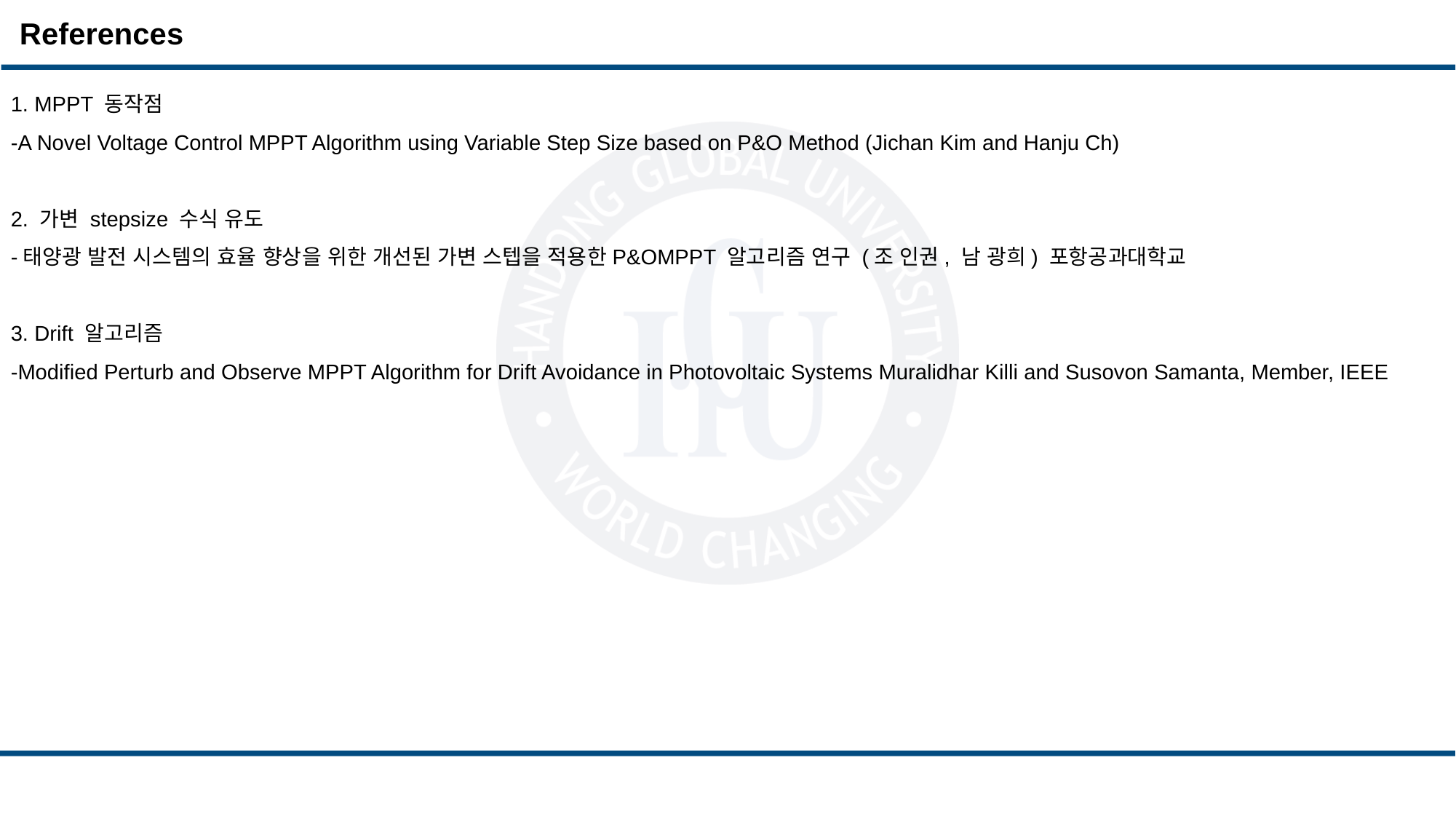

References
1. MPPT 동작점
-A Novel Voltage Control MPPT Algorithm using Variable Step Size based on P&O Method (Jichan Kim and Hanju Ch)

2. 가변 stepsize 수식 유도
-태양광 발전 시스템의 효율 향상을 위한 개선된 가변 스텝을 적용한P&OMPPT 알고리즘 연구 (조 인권, 남 광희) 포항공과대학교

3. Drift 알고리즘
-Modified Perturb and Observe MPPT Algorithm for Drift Avoidance in Photovoltaic Systems Muralidhar Killi and Susovon Samanta, Member, IEEE